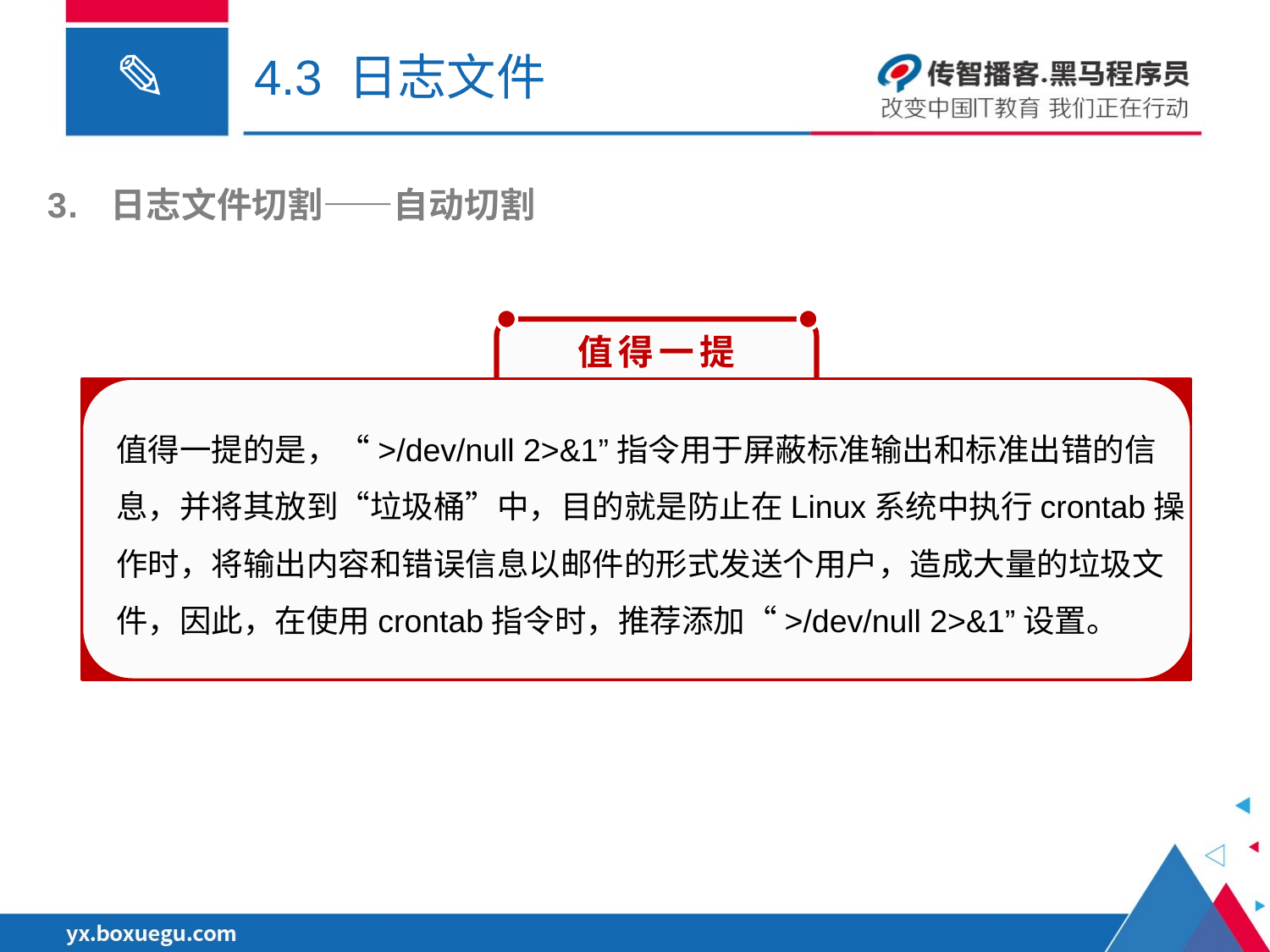

# 4.3 日志文件
日志文件切割——自动切割

值得一提

值得一提的是，“>/dev/null 2>&1”指令用于屏蔽标准输出和标准出错的信息，并将其放到“垃圾桶”中，目的就是防止在Linux系统中执行crontab操作时，将输出内容和错误信息以邮件的形式发送个用户，造成大量的垃圾文件，因此，在使用crontab指令时，推荐添加“>/dev/null 2>&1”设置。